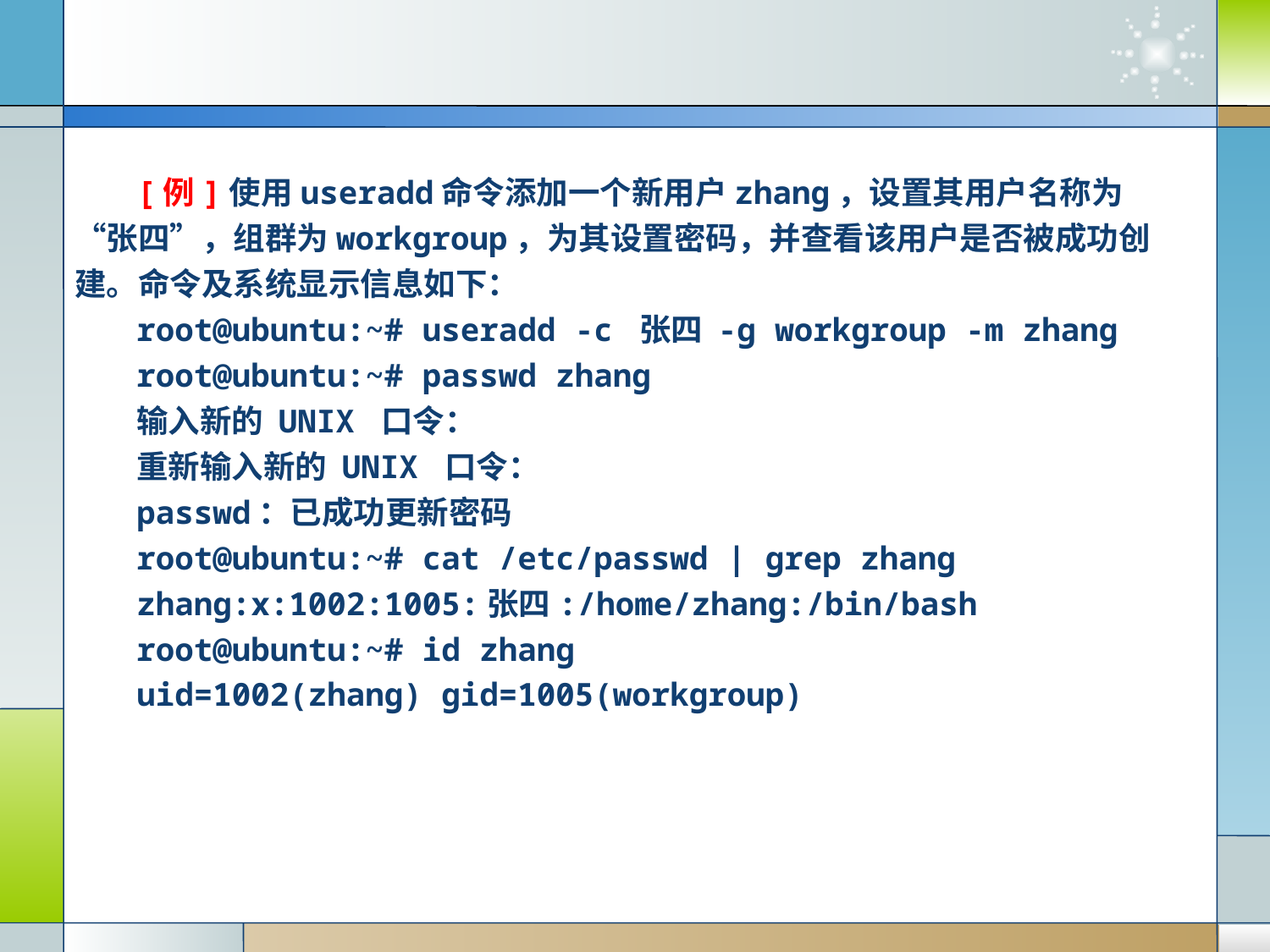

[例]使用useradd命令添加一个新用户zhang，设置其用户名称为“张四”，组群为workgroup，为其设置密码，并查看该用户是否被成功创建。命令及系统显示信息如下：
root@ubuntu:~# useradd -c 张四 -g workgroup -m zhang
root@ubuntu:~# passwd zhang
输入新的 UNIX 口令：
重新输入新的 UNIX 口令：
passwd：已成功更新密码
root@ubuntu:~# cat /etc/passwd | grep zhang
zhang:x:1002:1005:张四:/home/zhang:/bin/bash
root@ubuntu:~# id zhang
uid=1002(zhang) gid=1005(workgroup)